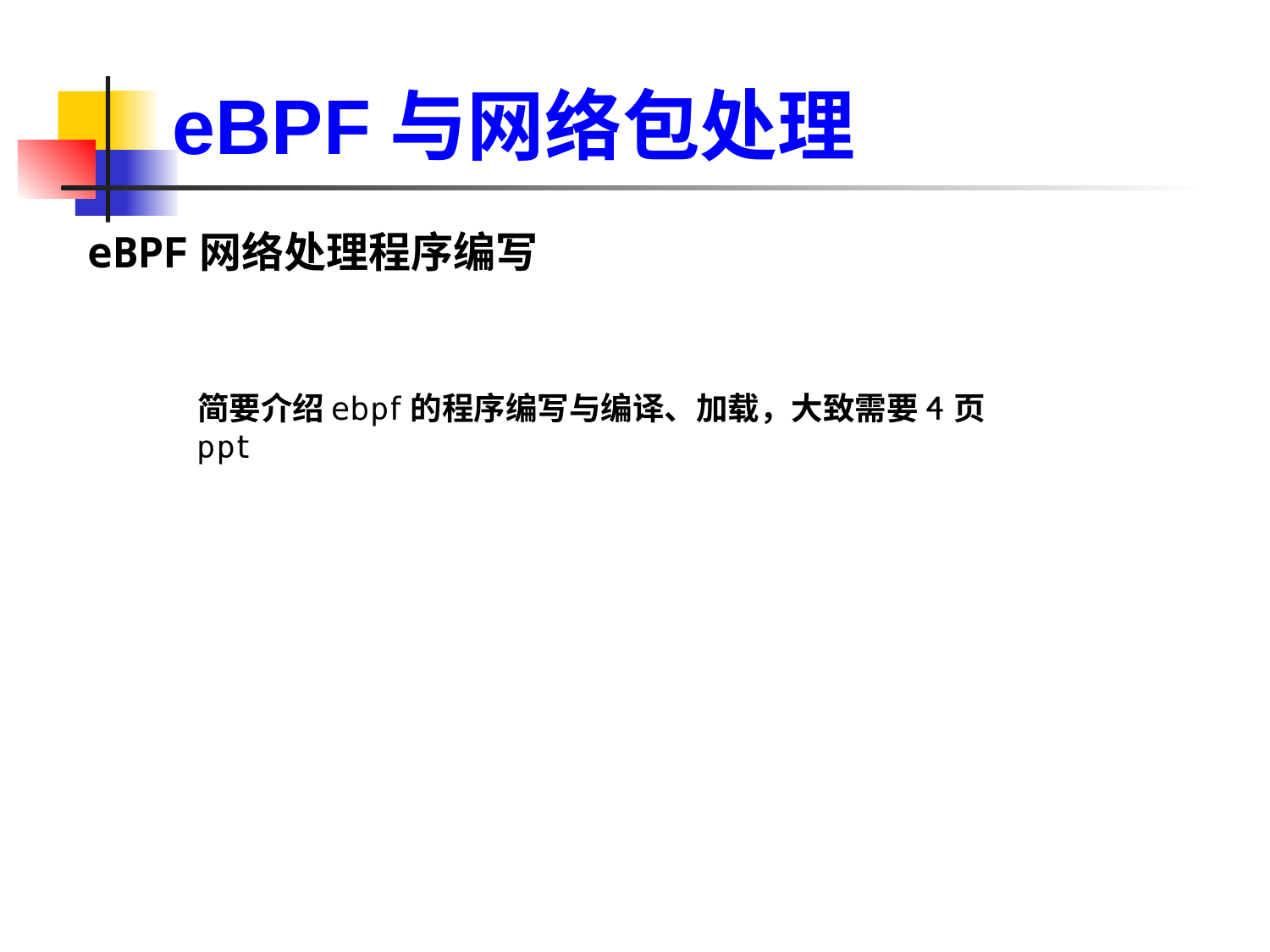

eBPF与网络包处理
eBPF网络处理程序编写
简要介绍ebpf的程序编写与编译、加载，大致需要4页ppt